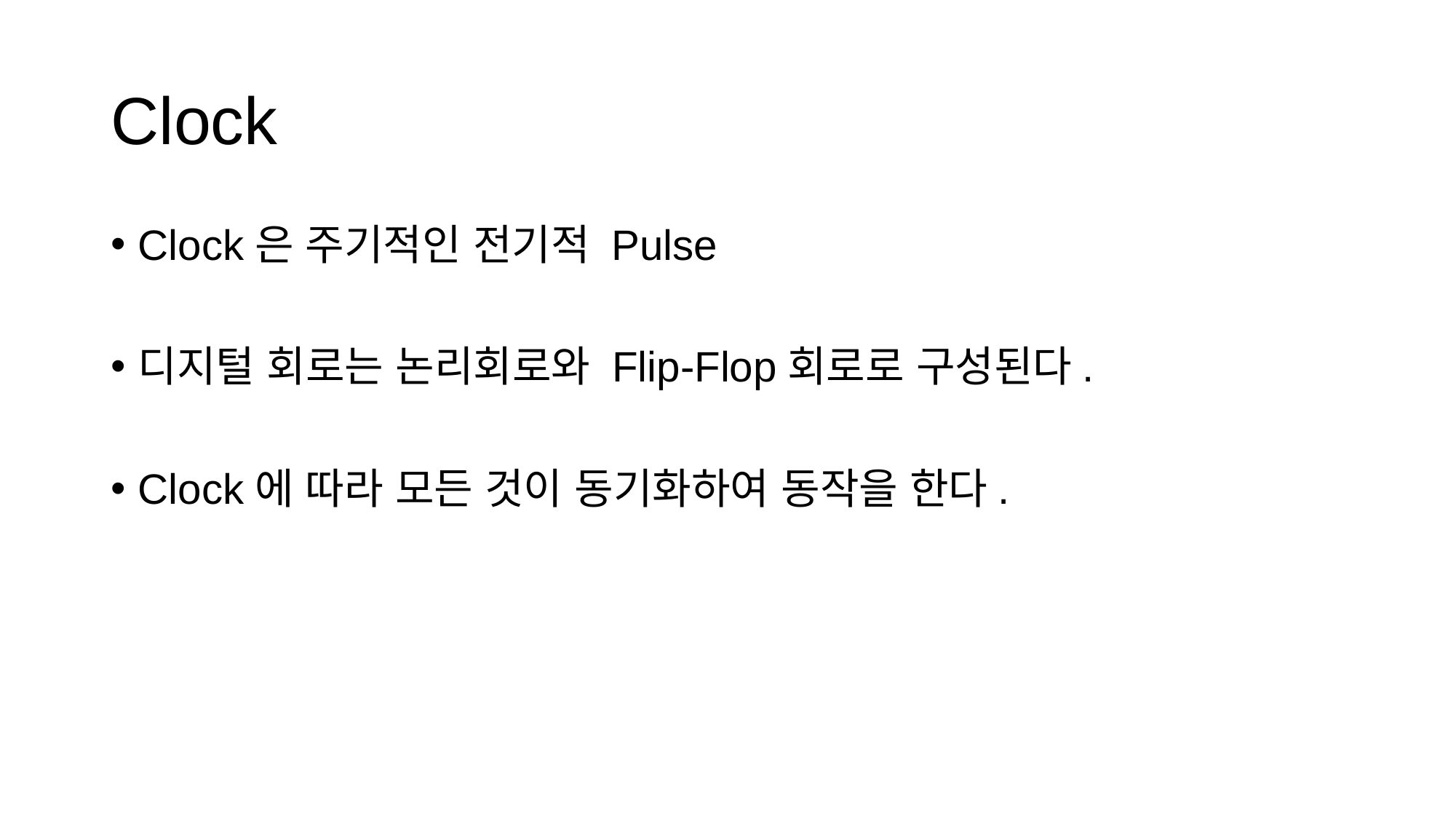

# Clock
Clock은 주기적인 전기적 Pulse

디지털 회로는 논리회로와 Flip-Flop회로로 구성된다.

Clock에 따라 모든 것이 동기화하여 동작을 한다.